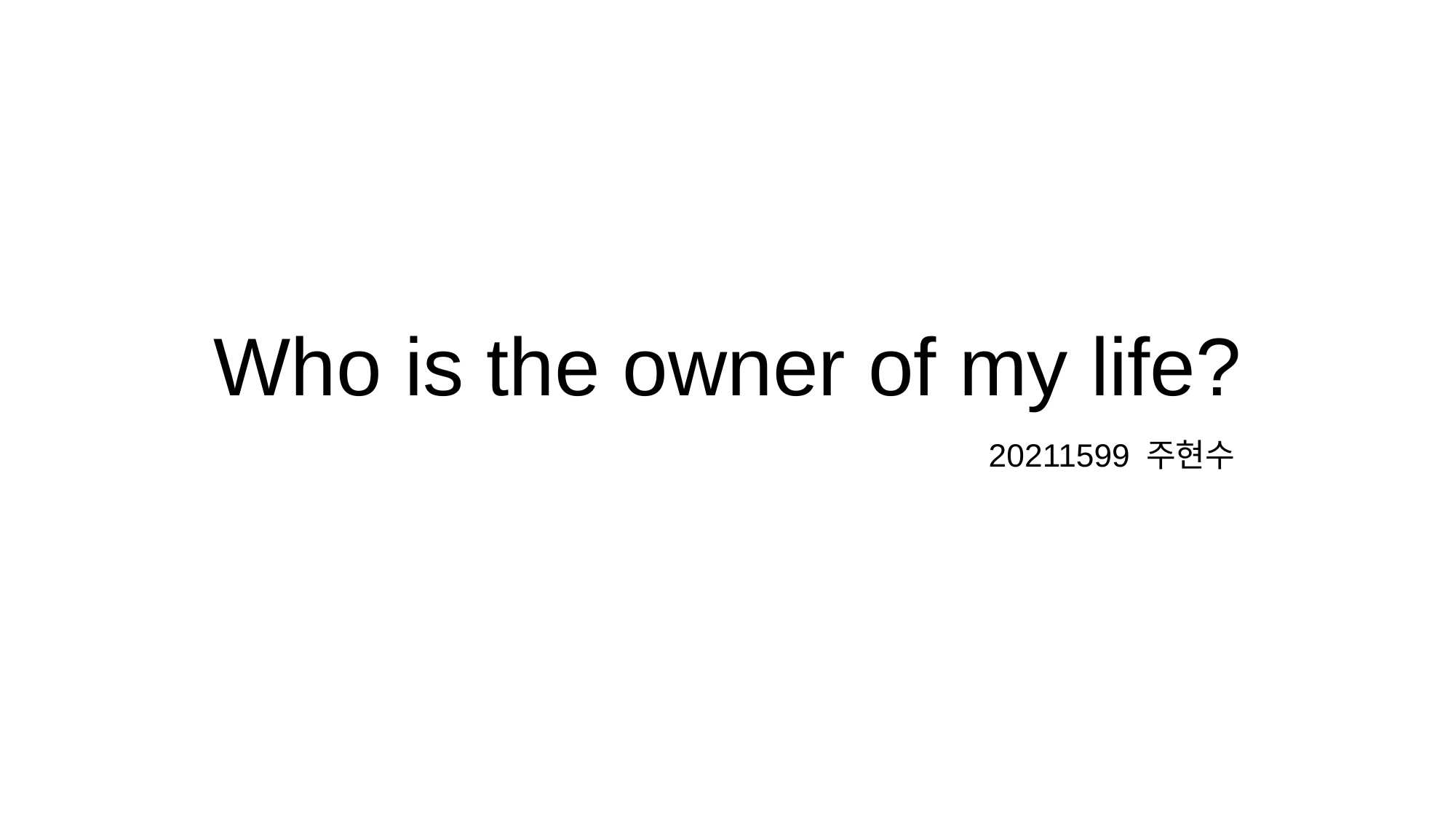

# Who is the owner of my life?
20211599 주현수